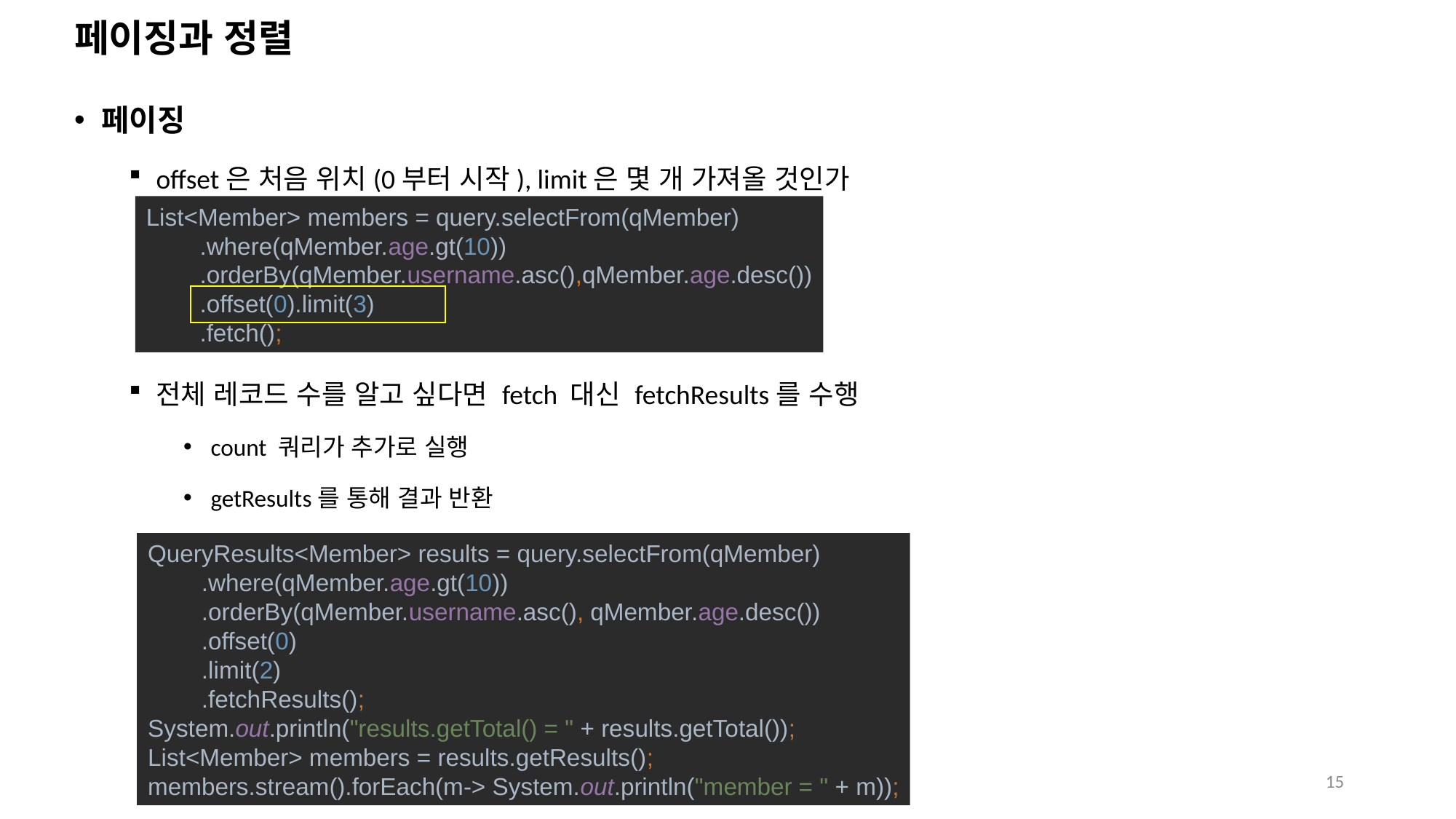

# 페이징과 정렬
페이징
offset은 처음 위치(0부터 시작), limit은 몇 개 가져올 것인가

전체 레코드 수를 알고 싶다면 fetch 대신 fetchResults를 수행
count 쿼리가 추가로 실행
getResults를 통해 결과 반환

List<Member> members = query.selectFrom(qMember)
        .where(qMember.age.gt(10))
        .orderBy(qMember.username.asc(),qMember.age.desc())
        .offset(0).limit(3)
        .fetch();

QueryResults<Member> results = query.selectFrom(qMember)
        .where(qMember.age.gt(10))
        .orderBy(qMember.username.asc(), qMember.age.desc())
        .offset(0)
        .limit(2)
        .fetchResults();
System.out.println("results.getTotal() = " + results.getTotal());
List<Member> members = results.getResults();
members.stream().forEach(m-> System.out.println("member = " + m));
15